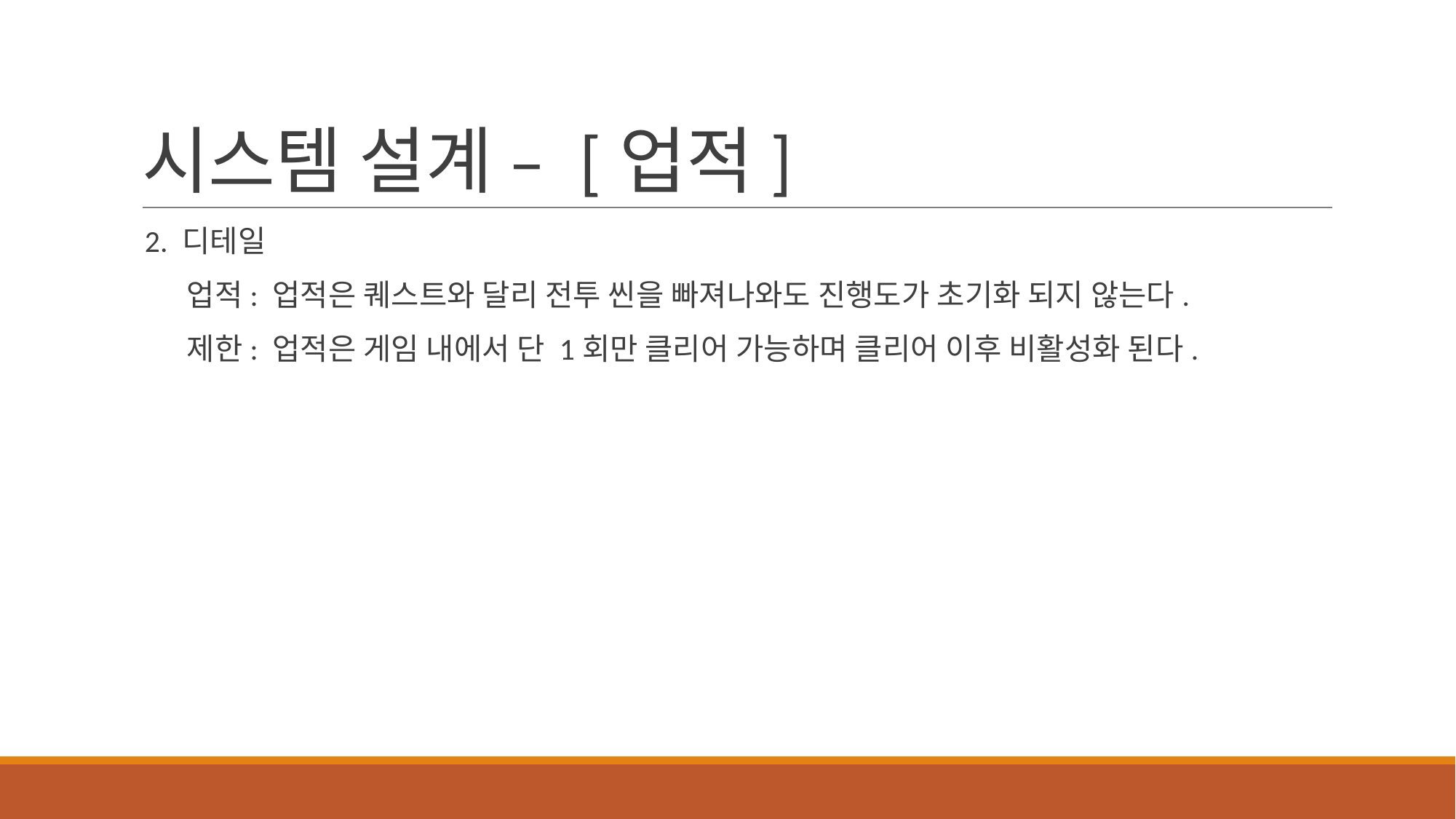

# 시스템 설계 – [업적]
  2. 디테일
       업적: 업적은 퀘스트와 달리 전투 씬을 빠져나와도 진행도가 초기화 되지 않는다.
       제한: 업적은 게임 내에서 단 1회만 클리어 가능하며 클리어 이후 비활성화 된다.